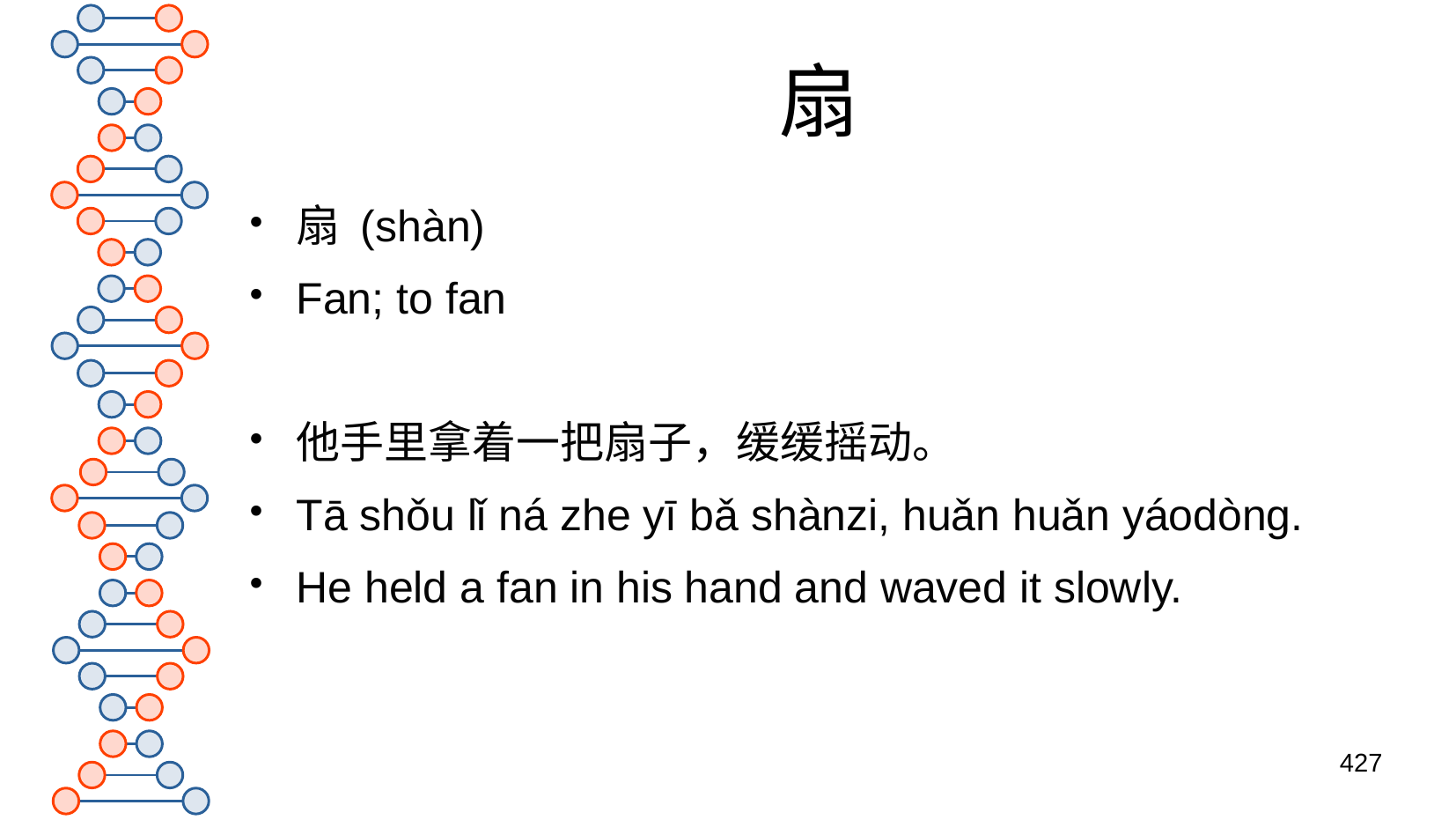

# 扇
扇 (shàn)
Fan; to fan

他手里拿着一把扇子，缓缓摇动。
Tā shǒu lǐ ná zhe yī bǎ shànzi, huǎn huǎn yáodòng.
He held a fan in his hand and waved it slowly.

427